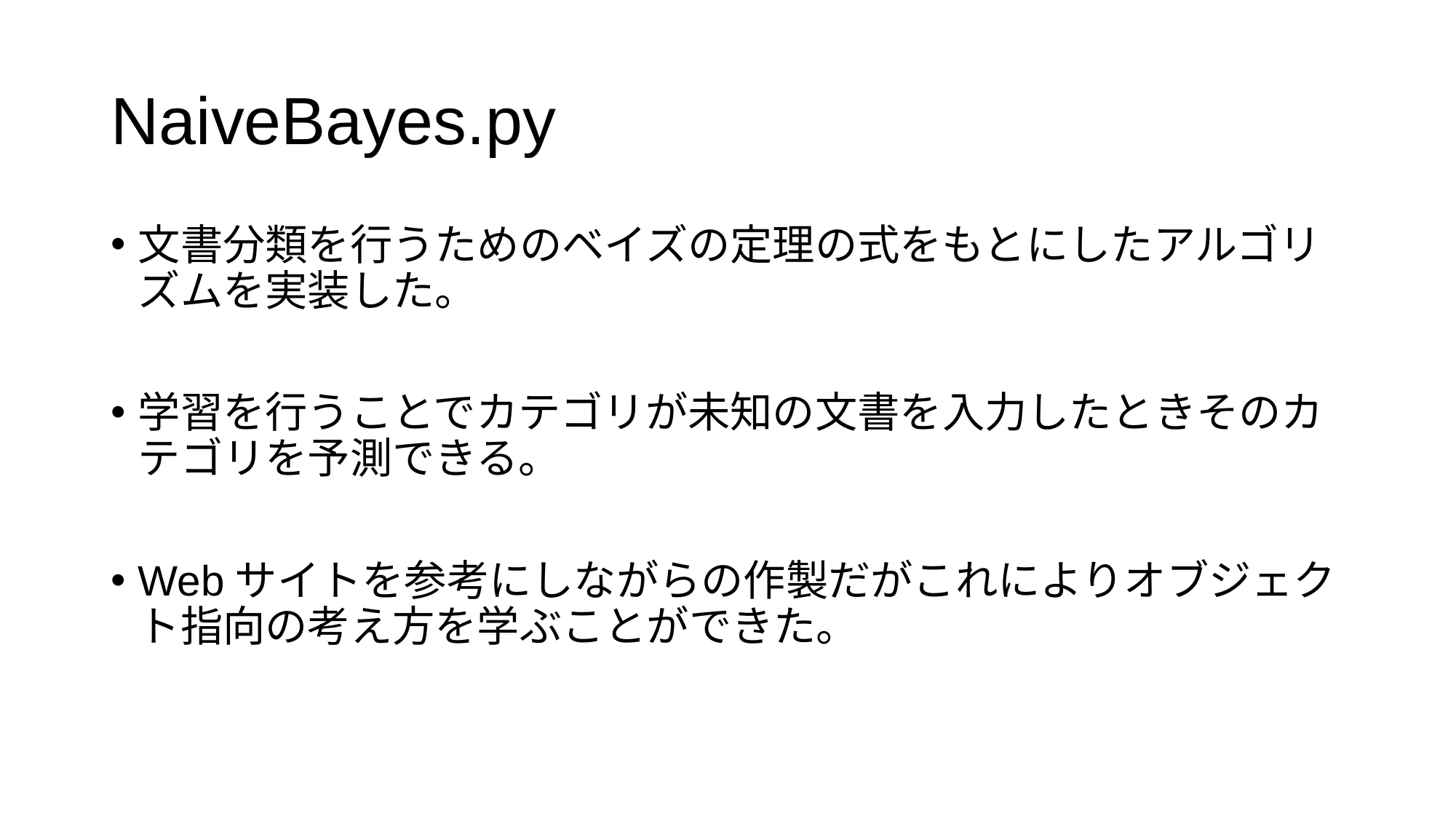

# NaiveBayes.py
文書分類を行うためのベイズの定理の式をもとにしたアルゴリズムを実装した。

学習を行うことでカテゴリが未知の文書を入力したときそのカテゴリを予測できる。

Webサイトを参考にしながらの作製だがこれによりオブジェクト指向の考え方を学ぶことができた。